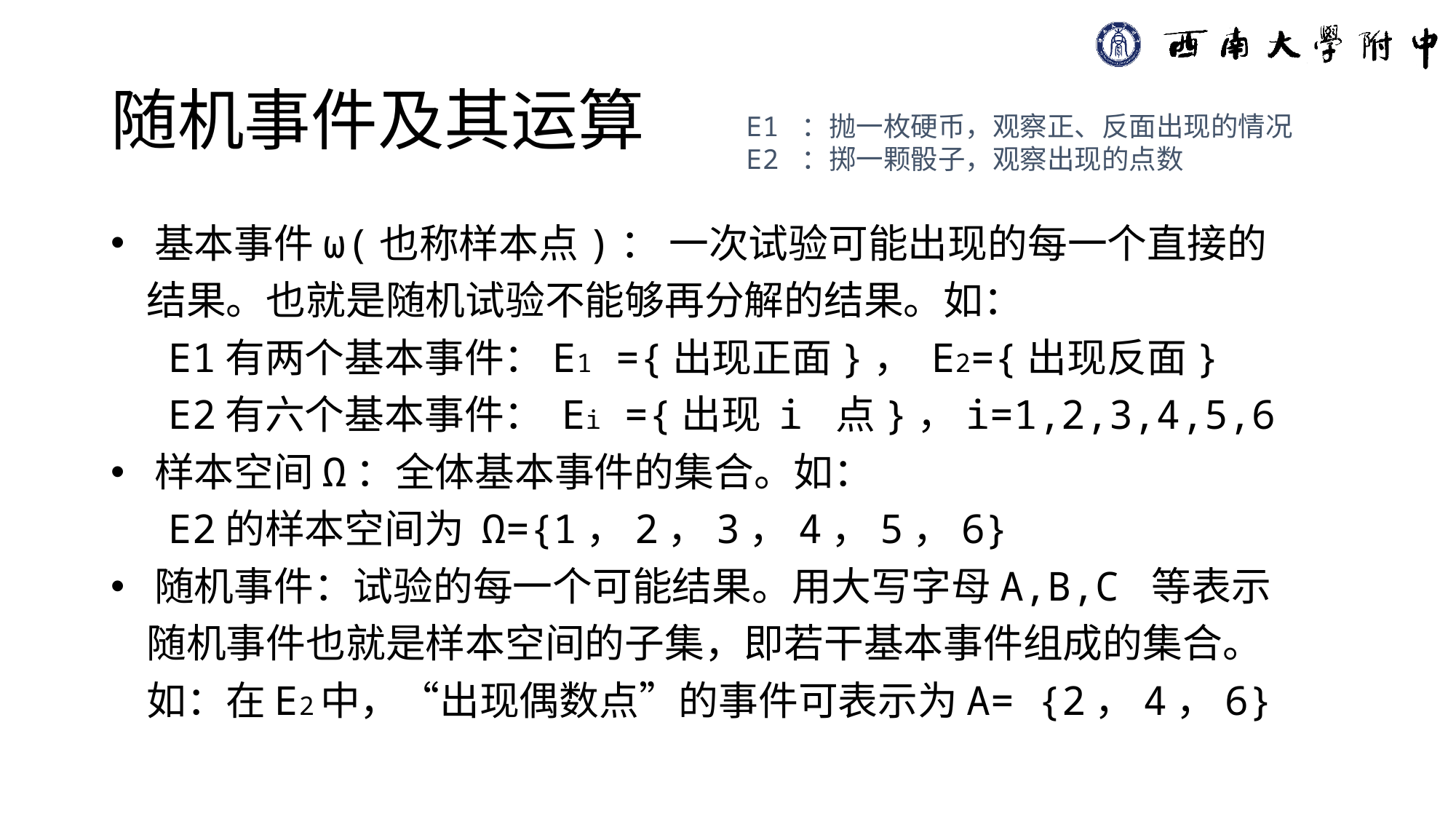

随机事件及其运算
 基本事件ω(也称样本点)： 一次试验可能出现的每一个直接的
   结果。也就是随机试验不能够再分解的结果。如：
　 E1有两个基本事件：E1 ={出现正面}， E2={出现反面}
　 E2有六个基本事件： Ei ={出现 i 点}，i=1,2,3,4,5,6
 样本空间Ω：全体基本事件的集合。如：
　 E2的样本空间为 Ω={1，2，3，4，5，6}
 随机事件：试验的每一个可能结果。用大写字母A,B,C 等表示
   随机事件也就是样本空间的子集，即若干基本事件组成的集合。
   如：在E2中，“出现偶数点”的事件可表示为A= {2，4，6}
E1 ：抛一枚硬币，观察正、反面出现的情况
E2 ：掷一颗骰子，观察出现的点数